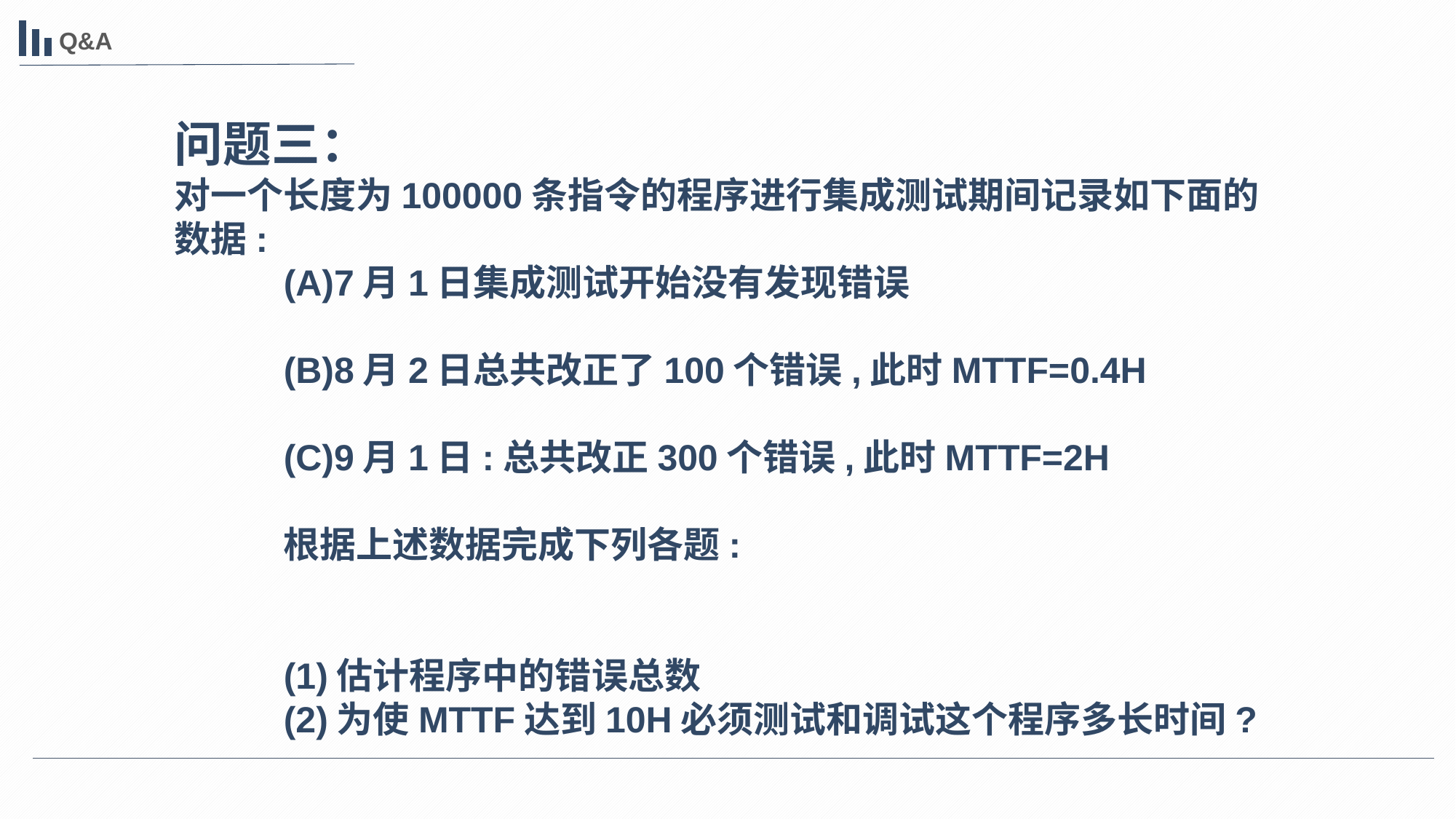

Q&A

问题三：
对一个长度为100000条指令的程序进行集成测试期间记录如下面的数据:
	(A)7月1日集成测试开始没有发现错误

	(B)8月2日总共改正了100个错误,此时MTTF=0.4H

	(C)9月1日:总共改正300个错误,此时MTTF=2H

	根据上述数据完成下列各题:

	(1)估计程序中的错误总数
	(2)为使MTTF达到10H必须测试和调试这个程序多长时间?